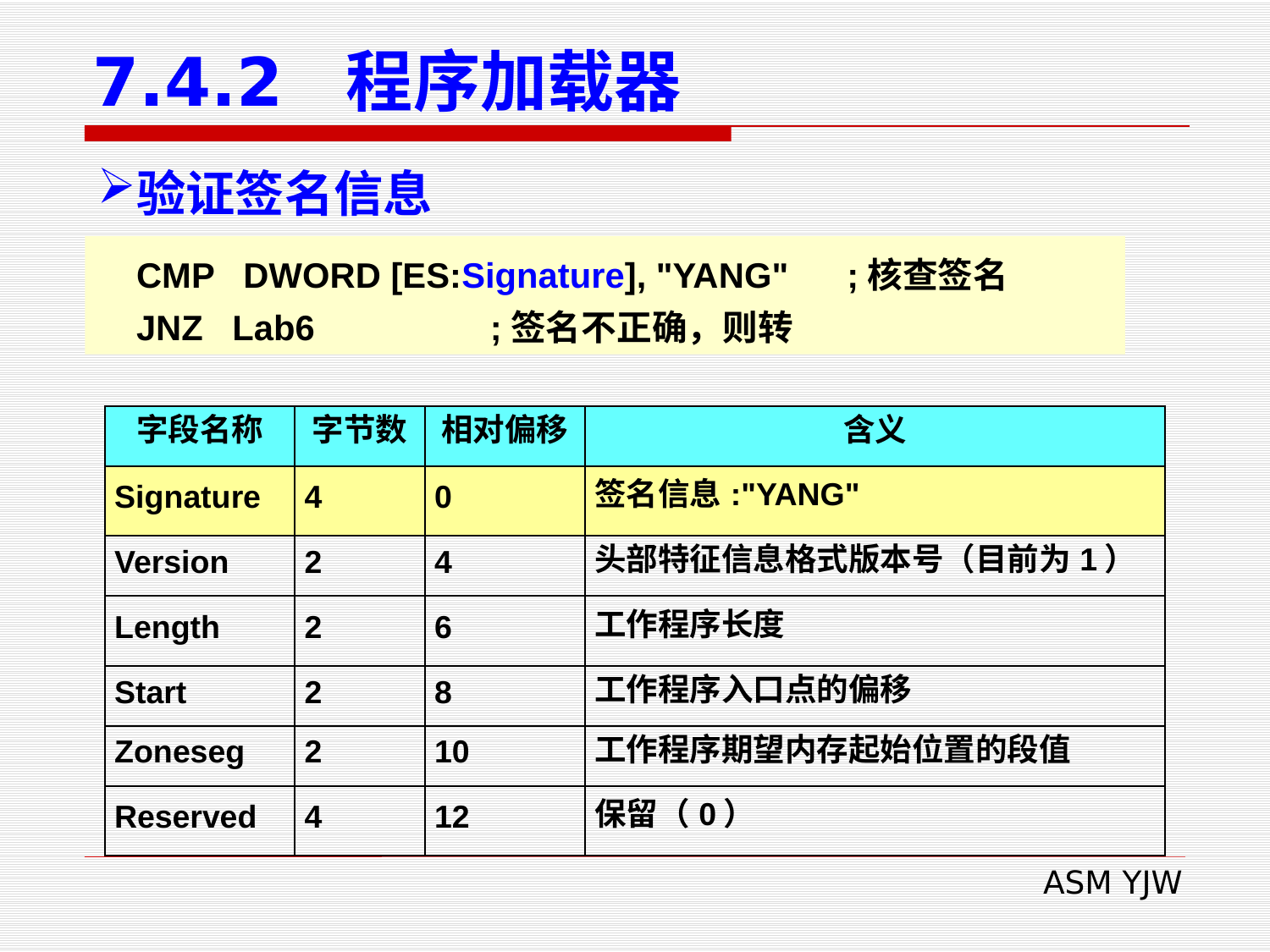

# 7.4.2  程序加载器
验证签名信息
    CMP   DWORD [ES:Signature], "YANG"      ;核查签名
    JNZ   Lab6                  ;签名不正确，则转
| 字段名称 | 字节数 | 相对偏移 | 含义 |
| --- | --- | --- | --- |
| Signature | 4 | 0 | 签名信息:"YANG" |
| Version | 2 | 4 | 头部特征信息格式版本号（目前为1） |
| Length | 2 | 6 | 工作程序长度 |
| Start | 2 | 8 | 工作程序入口点的偏移 |
| Zoneseg | 2 | 10 | 工作程序期望内存起始位置的段值 |
| Reserved | 4 | 12 | 保留（0） |